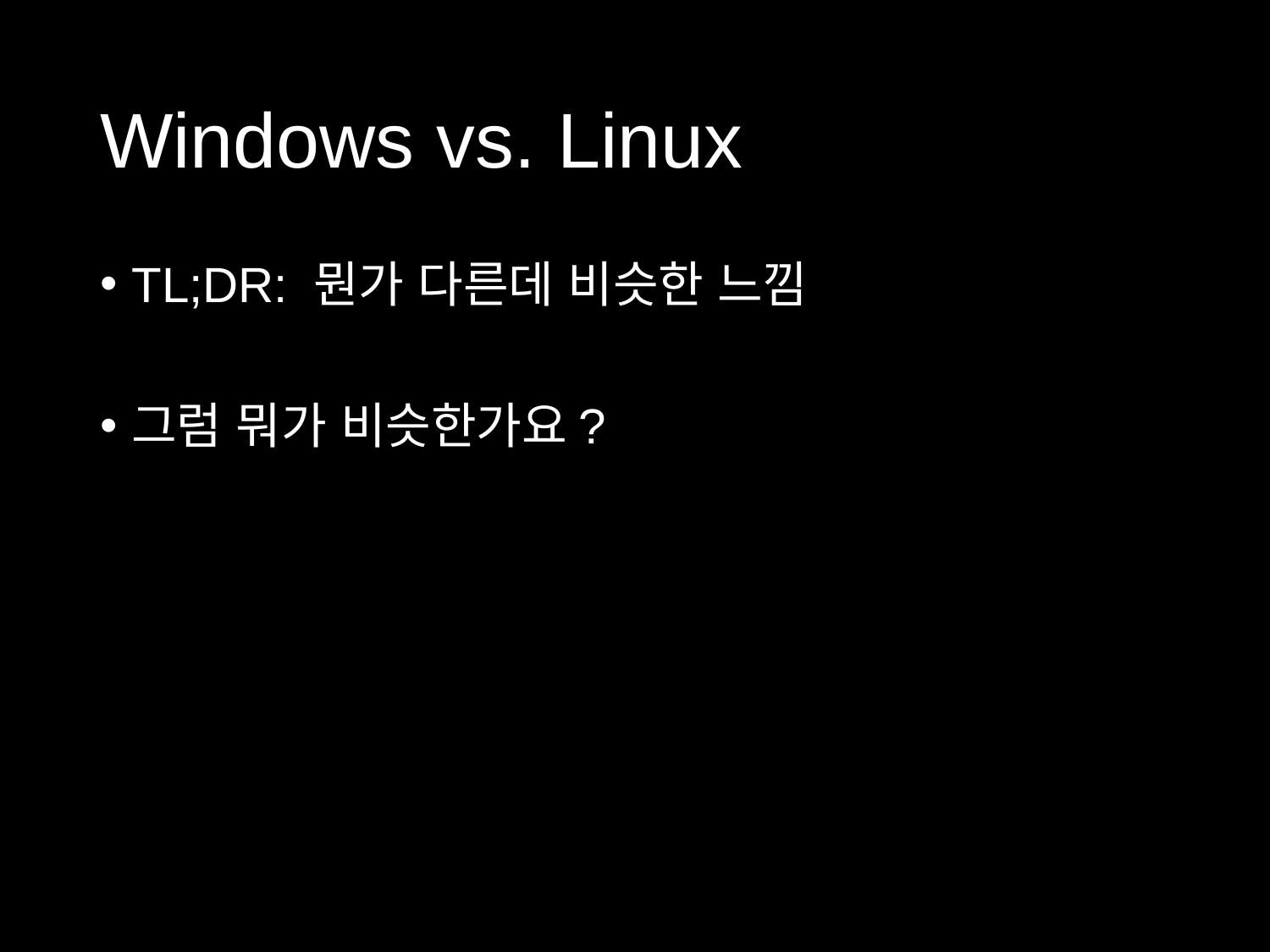

# Windows vs. Linux
TL;DR: 뭔가 다른데 비슷한 느낌

그럼 뭐가 비슷한가요?